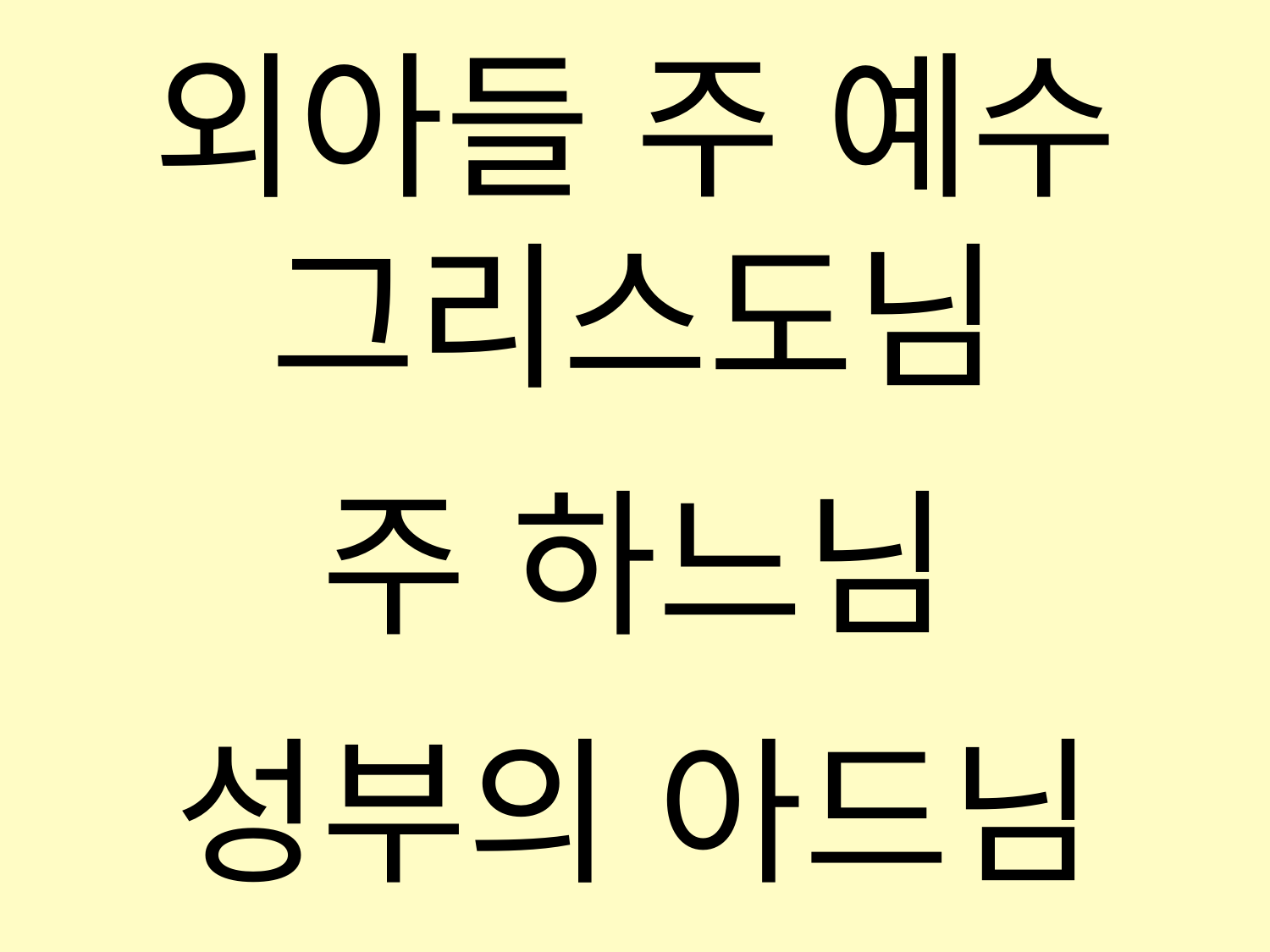

외아들 주 예수 그리스도님
주 하느님 성부의 아드님
하느님의 어린양
하느님의 어린양